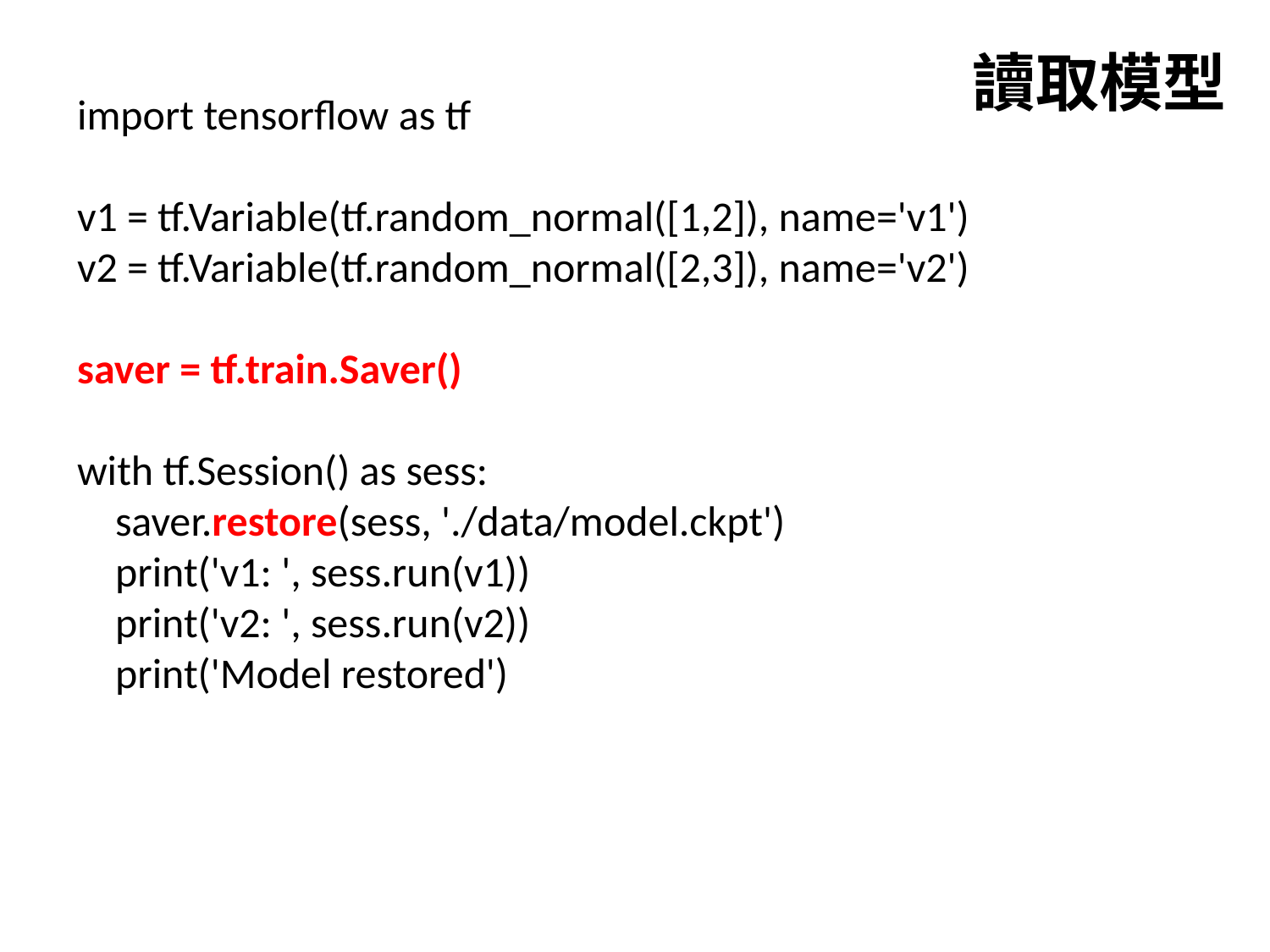

讀取模型
import tensorflow as tf

v1 = tf.Variable(tf.random_normal([1,2]), name='v1')
v2 = tf.Variable(tf.random_normal([2,3]), name='v2')

saver = tf.train.Saver()

with tf.Session() as sess:
    saver.restore(sess, './data/model.ckpt')
    print('v1: ', sess.run(v1))
    print('v2: ', sess.run(v2))
    print('Model restored')